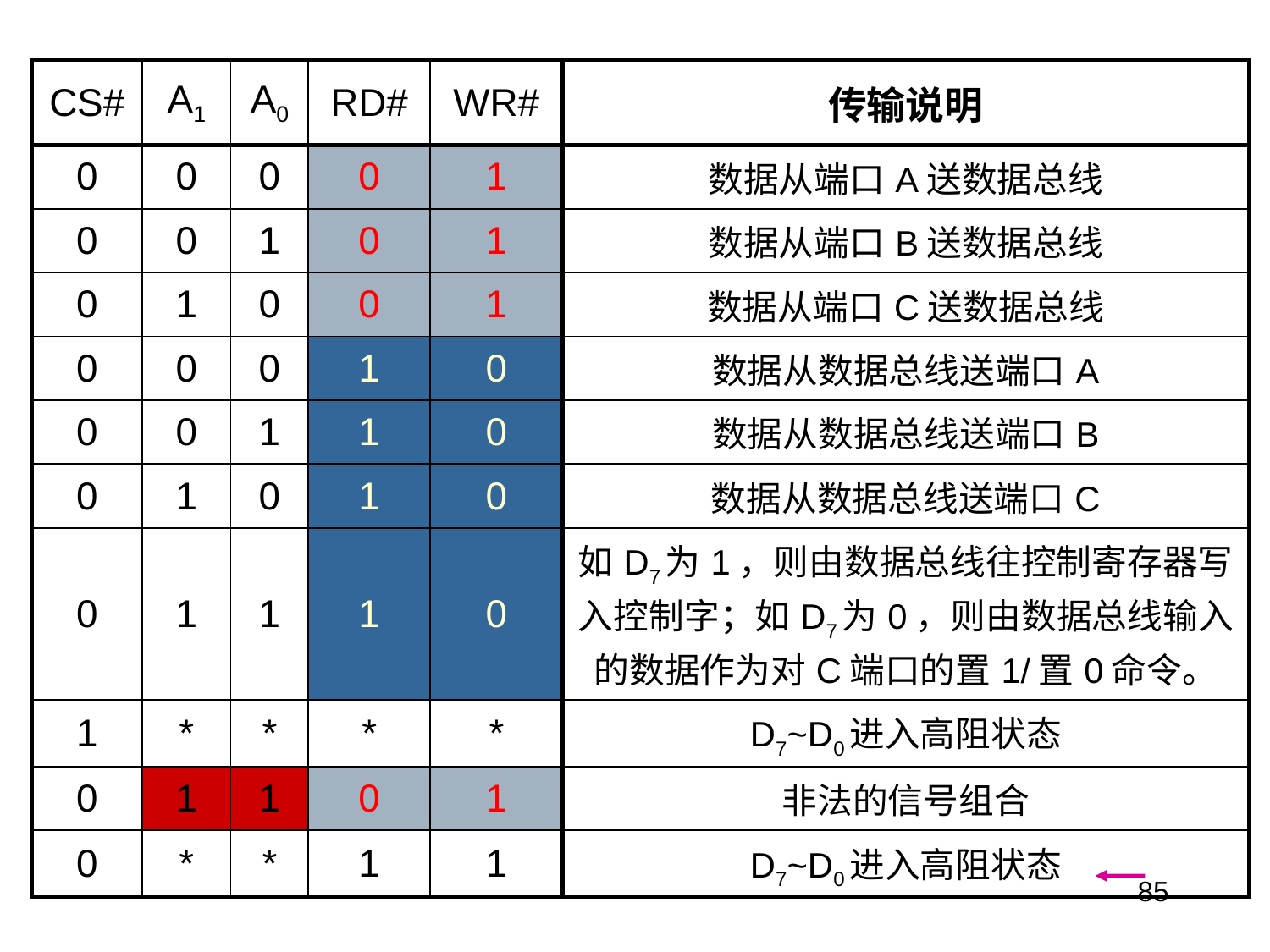

#
| CS# | A1 | A0 | RD# | WR# | 传输说明 |
| --- | --- | --- | --- | --- | --- |
| 0 | 0 | 0 | 0 | 1 | 数据从端口A送数据总线 |
| 0 | 0 | 1 | 0 | 1 | 数据从端口B送数据总线 |
| 0 | 1 | 0 | 0 | 1 | 数据从端口C送数据总线 |
| 0 | 0 | 0 | 1 | 0 | 数据从数据总线送端口A |
| 0 | 0 | 1 | 1 | 0 | 数据从数据总线送端口B |
| 0 | 1 | 0 | 1 | 0 | 数据从数据总线送端口C |
| 0 | 1 | 1 | 1 | 0 | 如D7为1，则由数据总线往控制寄存器写入控制字；如D7为0，则由数据总线输入的数据作为对C端口的置1/置0命令。 |
| 1 | \* | \* | \* | \* | D7~D0进入高阻状态 |
| 0 | 1 | 1 | 0 | 1 | 非法的信号组合 |
| 0 | \* | \* | 1 | 1 | D7~D0进入高阻状态 |
85